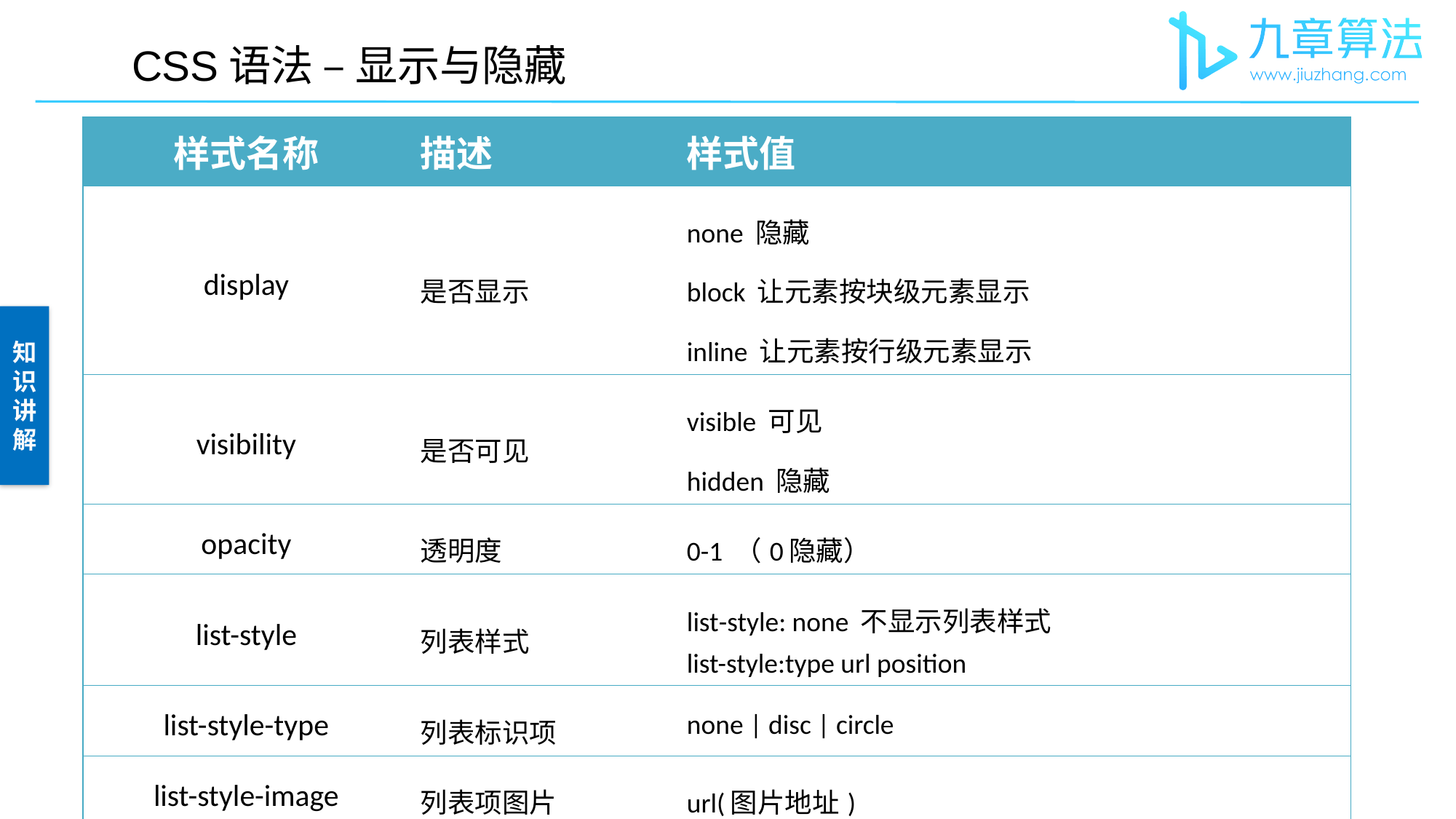

CSS语法 – 显示与隐藏
| 样式名称 | 描述 | 样式值 |
| --- | --- | --- |
| display | 是否显示 | none 隐藏 block 让元素按块级元素显示 inline 让元素按行级元素显示 |
| visibility | 是否可见 | visible 可见 hidden 隐藏 |
| opacity | 透明度 | 0-1 （0隐藏） |
| list-style | 列表样式 | list-style: none 不显示列表样式 list-style:type url position |
| list-style-type | 列表标识项 | none | disc | circle |
| list-style-image | 列表项图片 | url(图片地址) |
| list-style-position | 列表项的位置 | outside | inside |